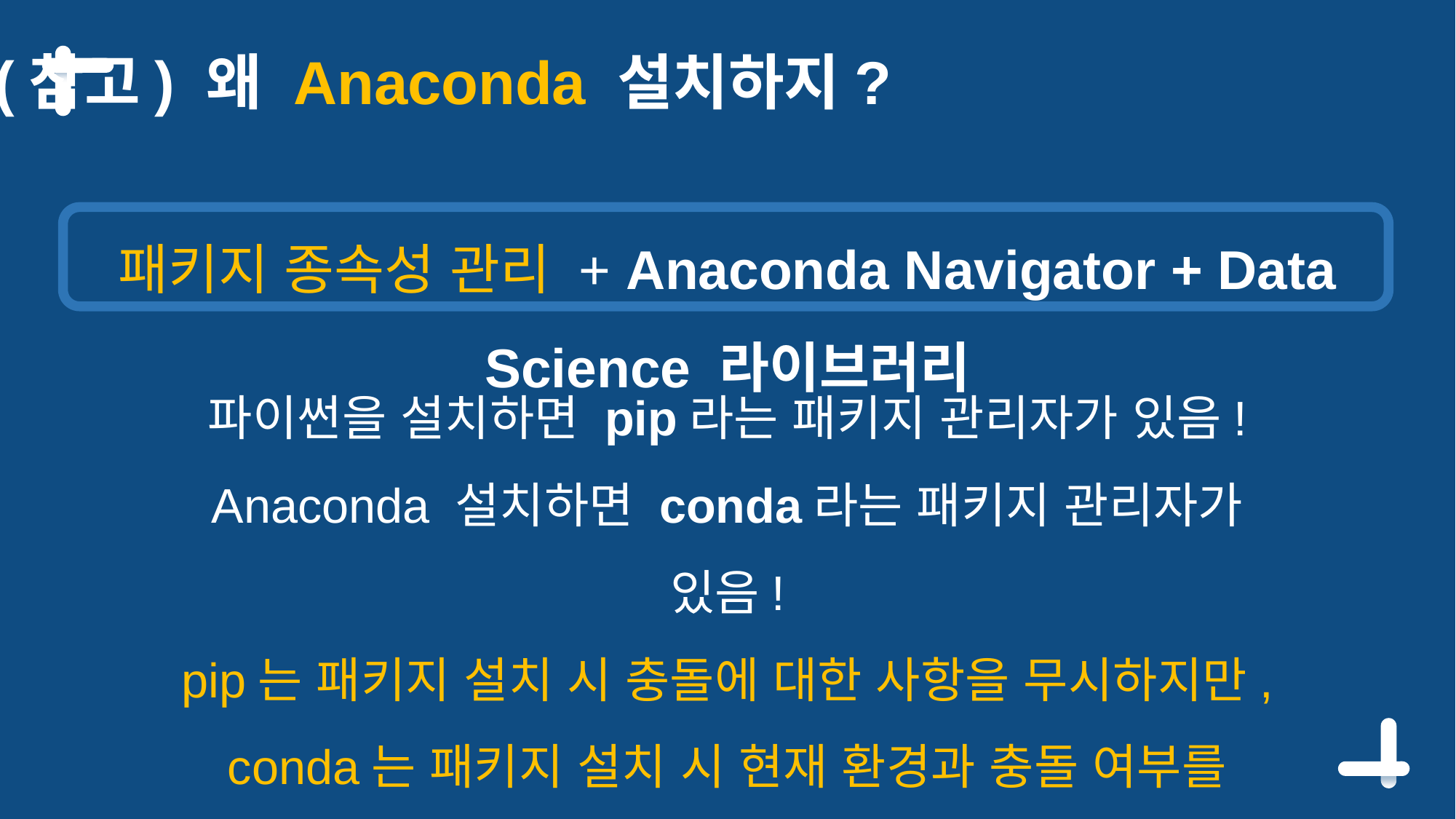

(참고) 왜 Anaconda 설치하지?

패키지 종속성 관리 + Anaconda Navigator + Data Science 라이브러리

파이썬을 설치하면 pip라는 패키지 관리자가 있음!
Anaconda 설치하면 conda라는 패키지 관리자가 있음!
pip는 패키지 설치 시 충돌에 대한 사항을 무시하지만,
conda는 패키지 설치 시 현재 환경과 충돌 여부를 확인